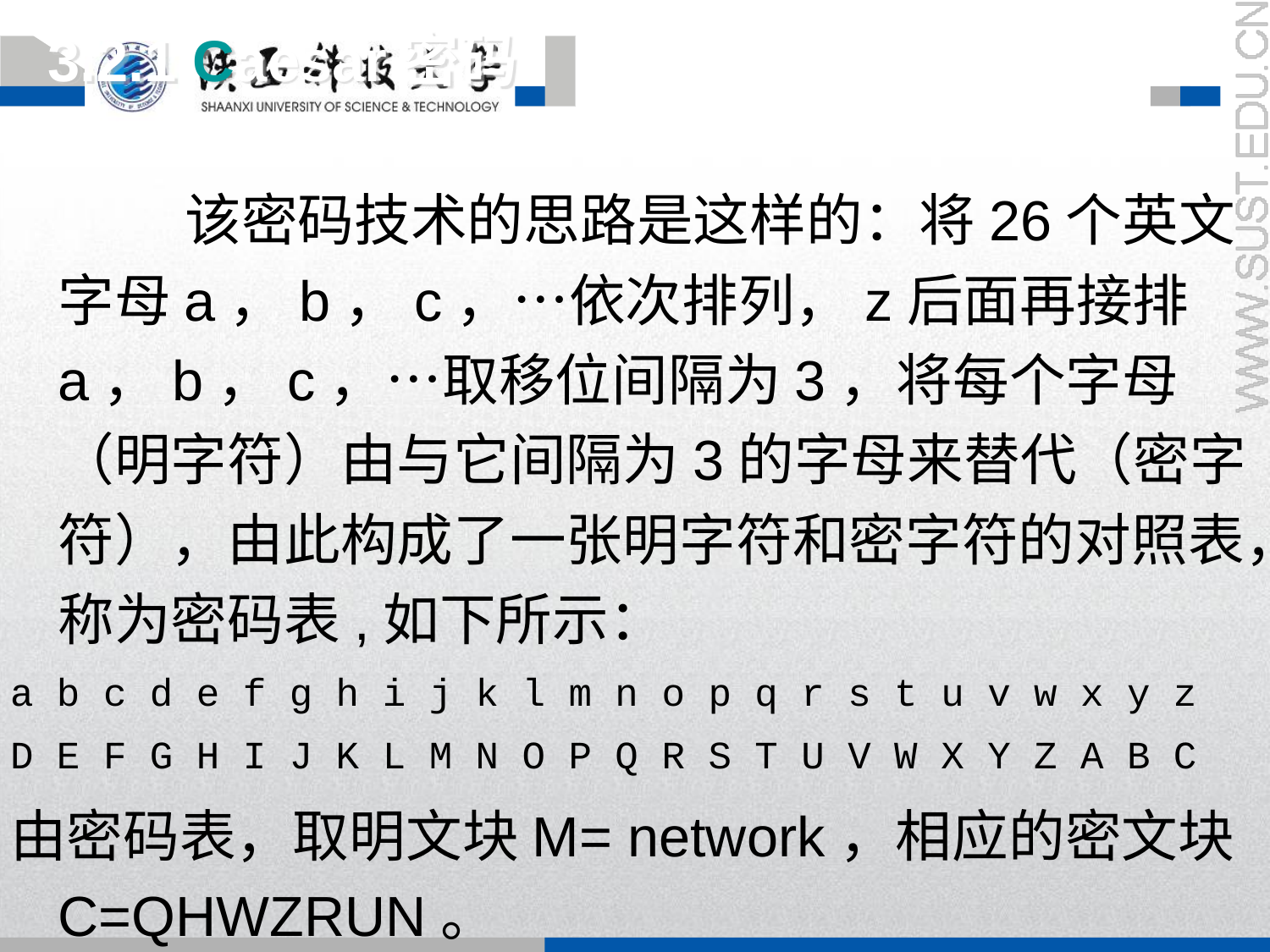

3.2.1 Caesar密码
		该密码技术的思路是这样的：将26个英文字母a，b，c，…依次排列，z后面再接排a，b，c，…取移位间隔为3，将每个字母（明字符）由与它间隔为3的字母来替代（密字符），由此构成了一张明字符和密字符的对照表，称为密码表,如下所示：
a b c d e f g h i j k l m n o p q r s t u v w x y z
D E F G H I J K L M N O P Q R S T U V W X Y Z A B C
由密码表，取明文块M= network，相应的密文块C=QHWZRUN。